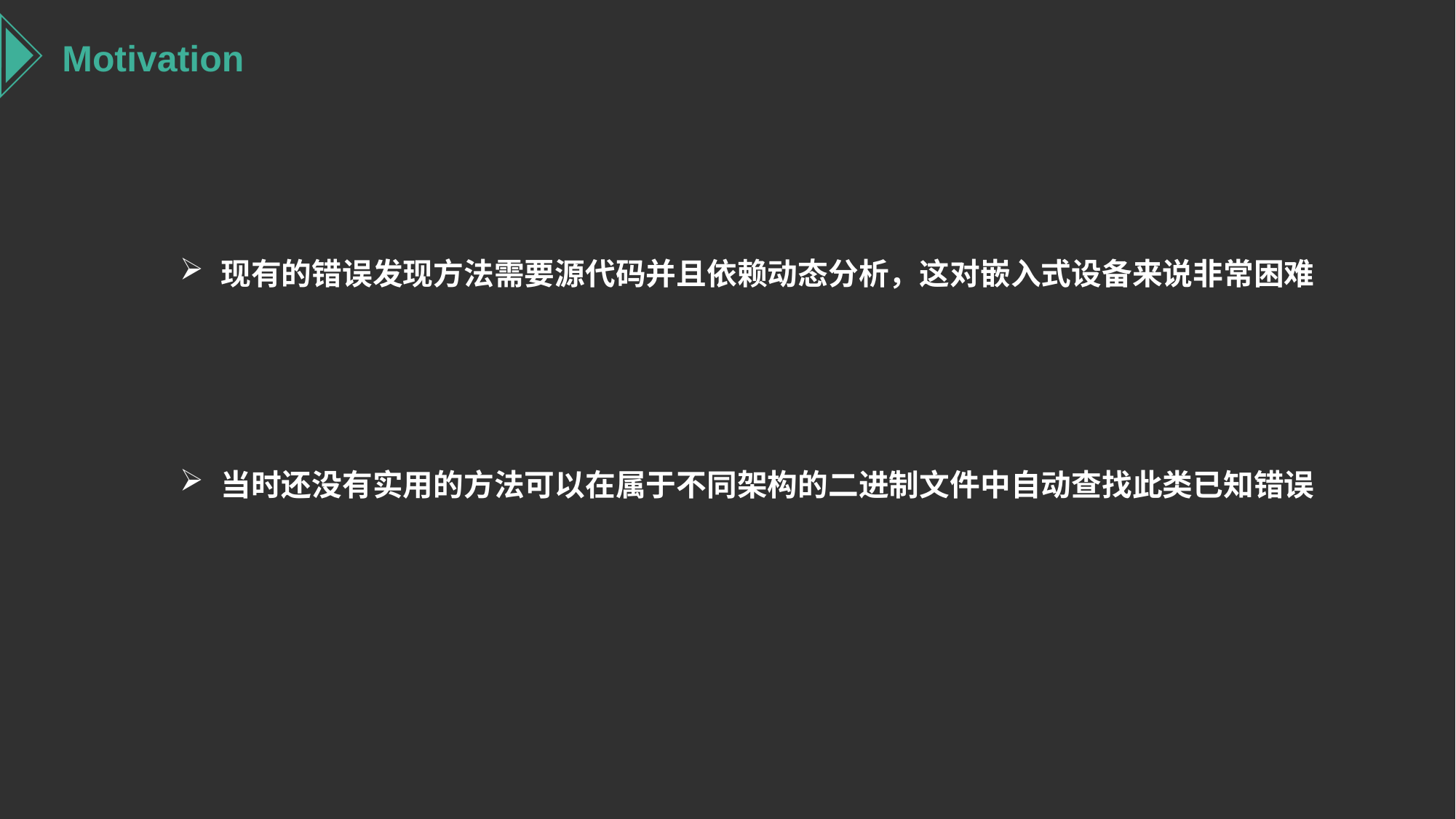

Motivation

现有的错误发现方法需要源代码并且依赖动态分析，这对嵌入式设备来说非常困难

当时还没有实用的方法可以在属于不同架构的二进制文件中自动查找此类已知错误